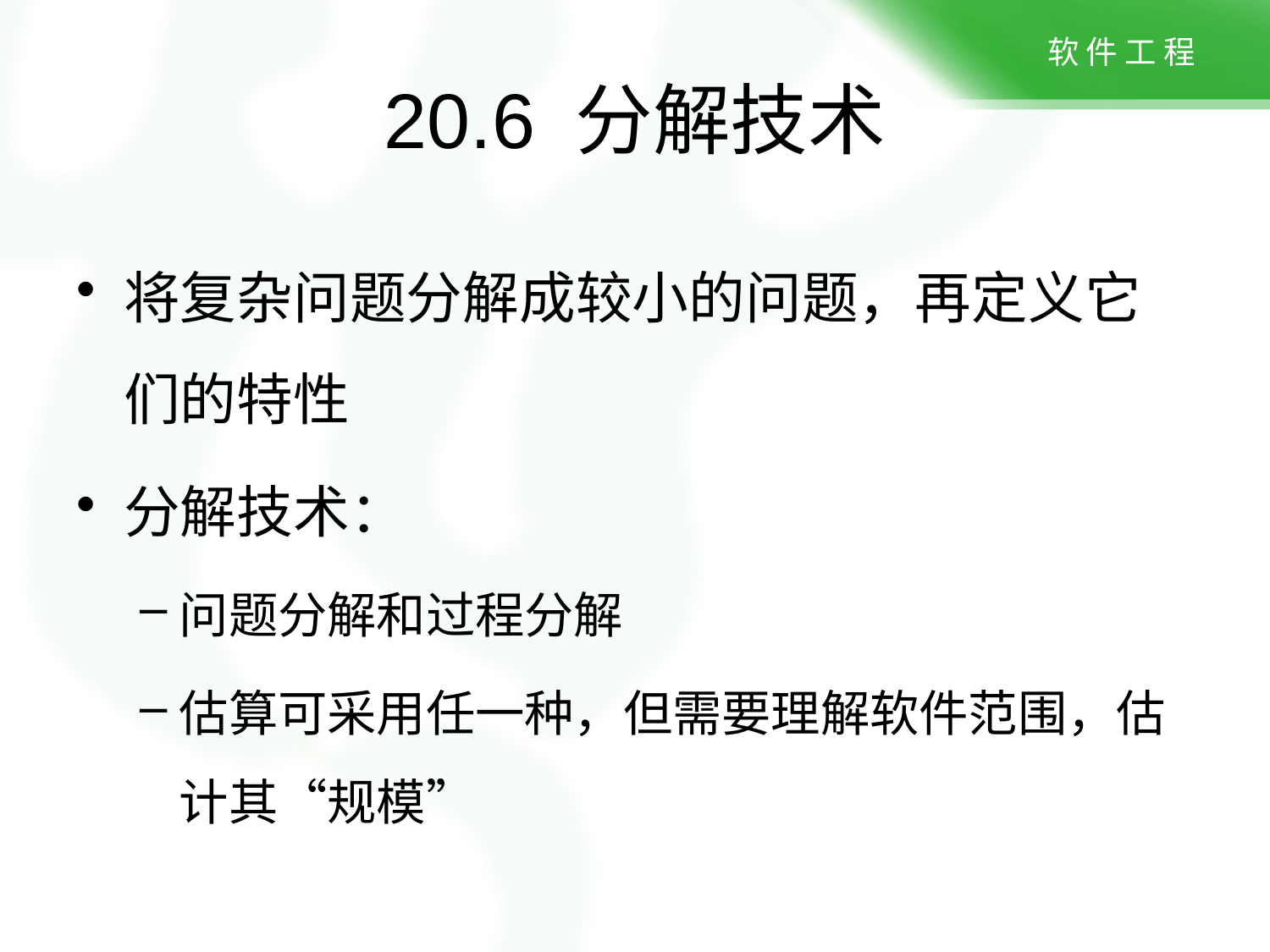

# 20.6 分解技术
将复杂问题分解成较小的问题，再定义它们的特性
分解技术：
问题分解和过程分解
估算可采用任一种，但需要理解软件范围，估计其“规模”